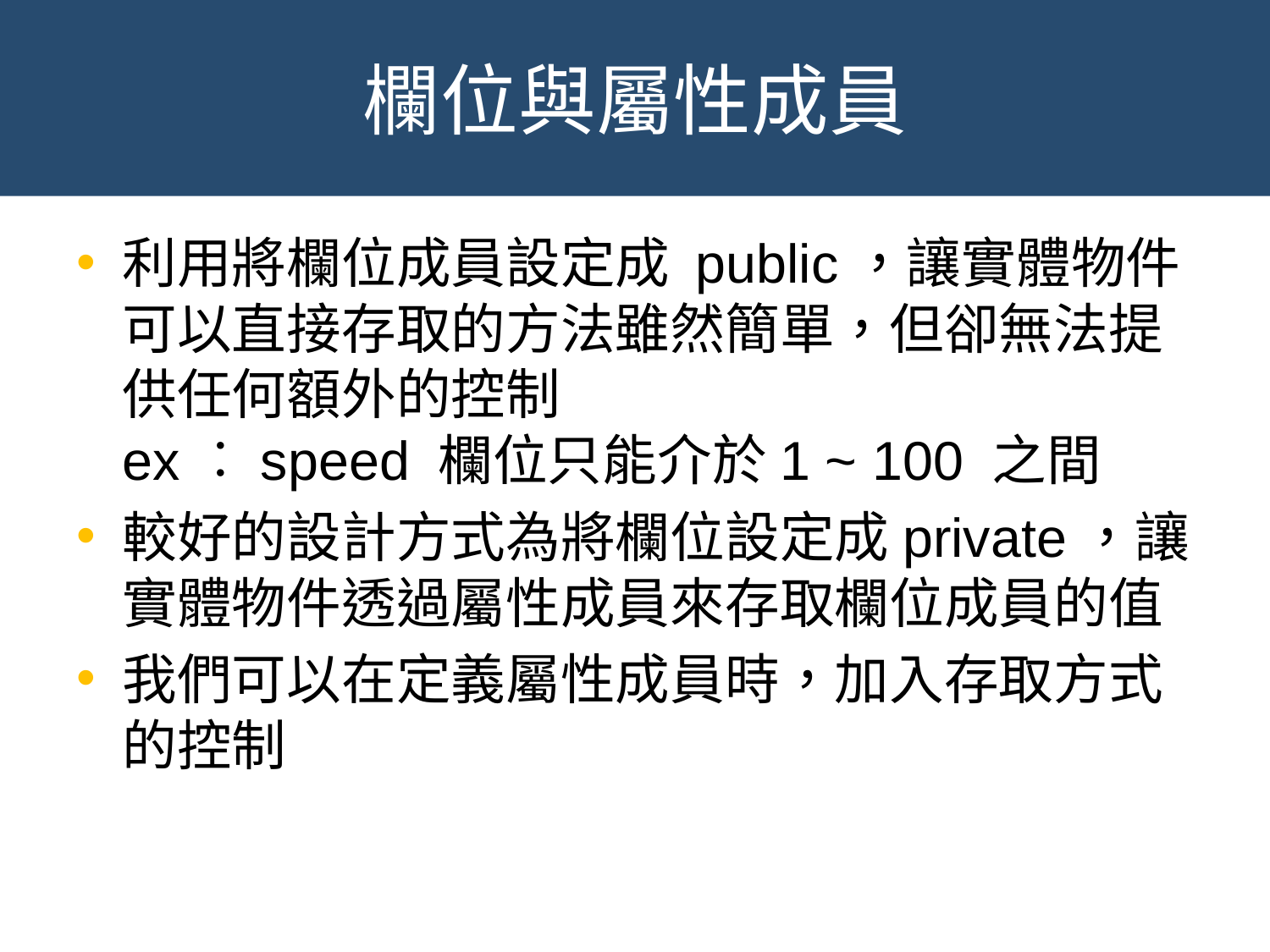

# 欄位與屬性成員
利用將欄位成員設定成 public，讓實體物件可以直接存取的方法雖然簡單，但卻無法提供任何額外的控制
ex︰speed 欄位只能介於1 ~ 100 之間
較好的設計方式為將欄位設定成private，讓實體物件透過屬性成員來存取欄位成員的值
我們可以在定義屬性成員時，加入存取方式的控制